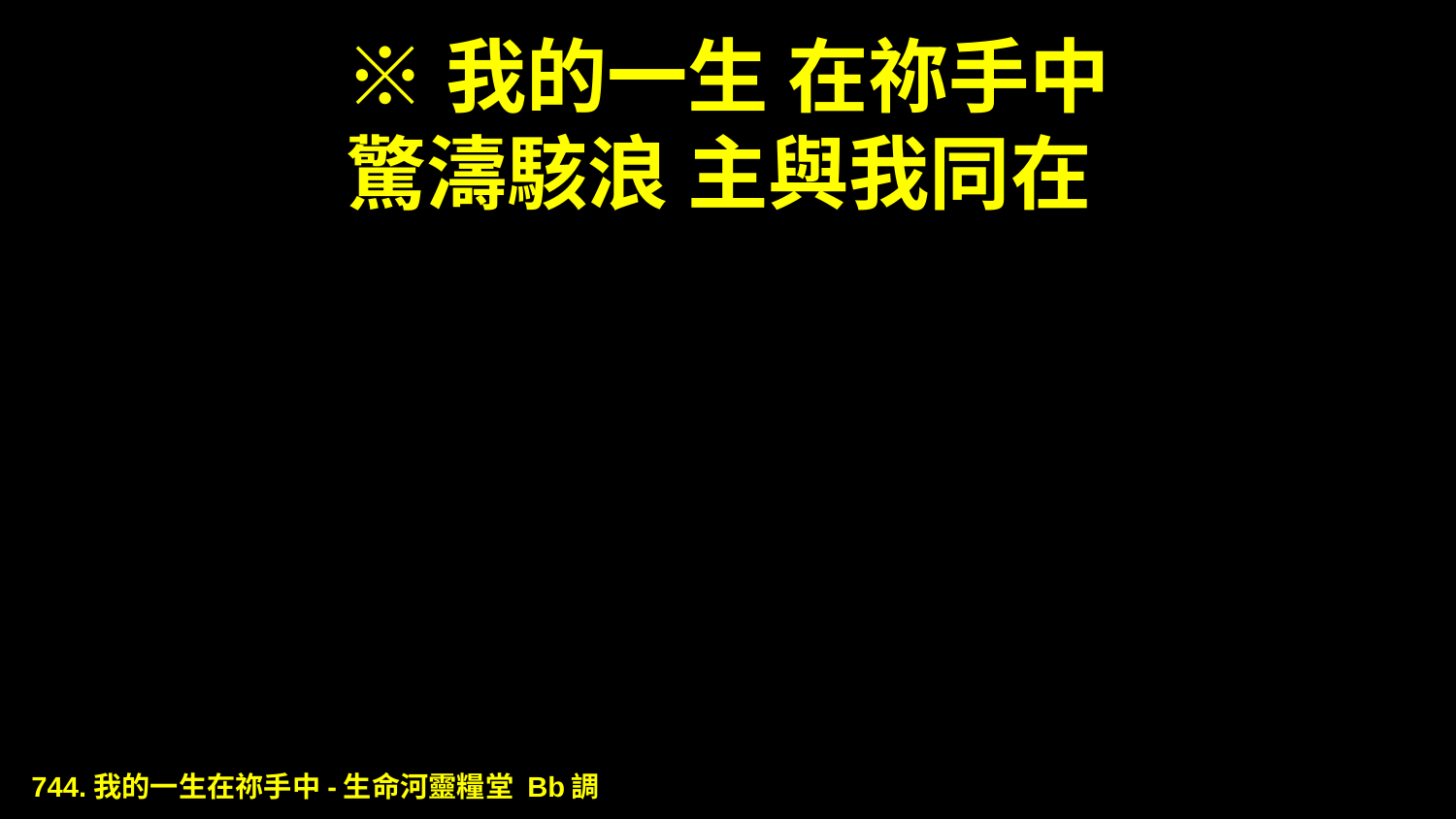

# ※我的一生 在祢手中 驚濤駭浪 主與我同在
744.我的一生在祢手中-生命河靈糧堂 Bb調